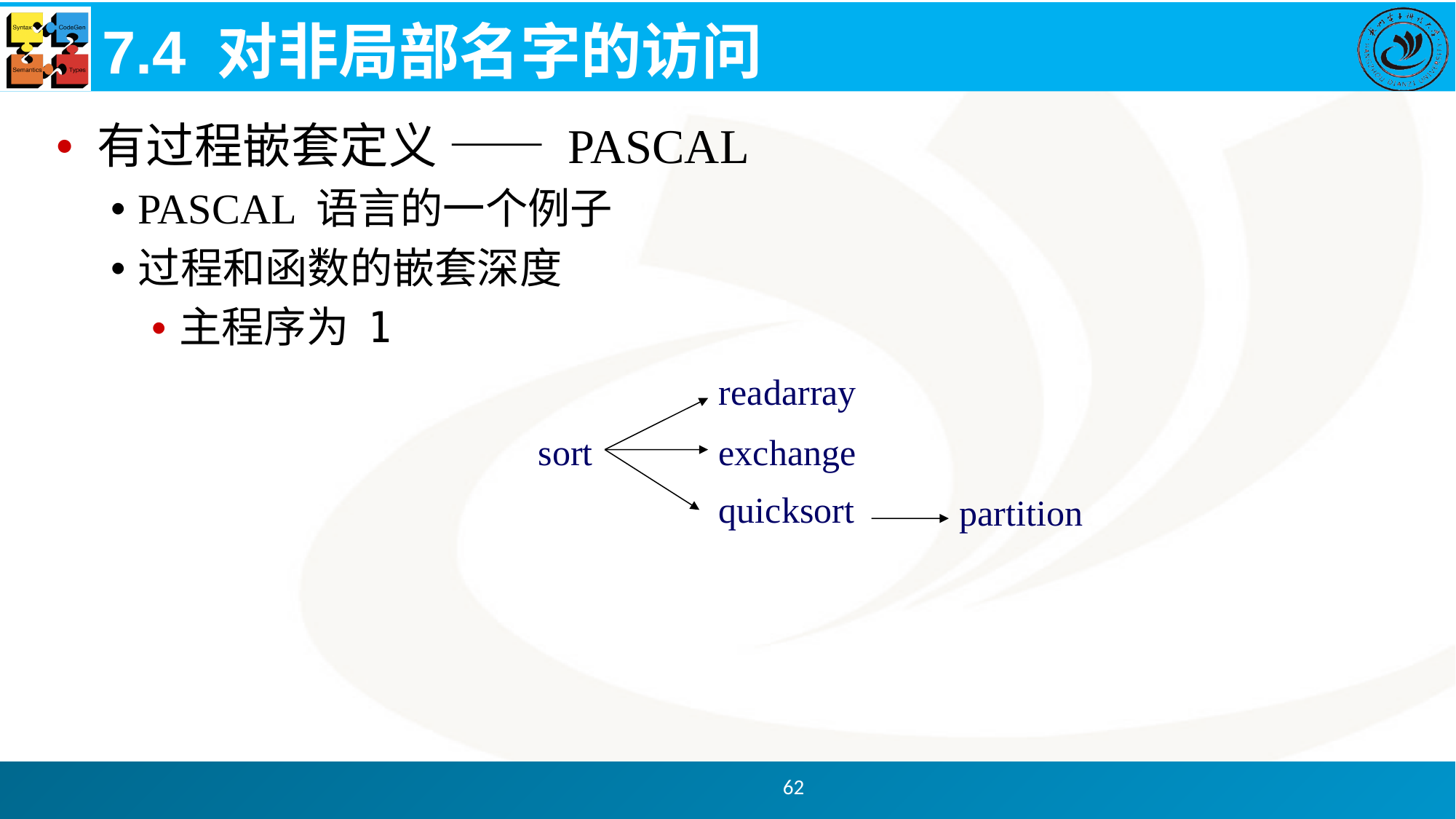

# 7.4 对非局部名字的访问
有过程嵌套定义 —— PASCAL
PASCAL 语言的一个例子
过程和函数的嵌套深度
主程序为 1

readarray

sort
exchange

quicksort
partition

62